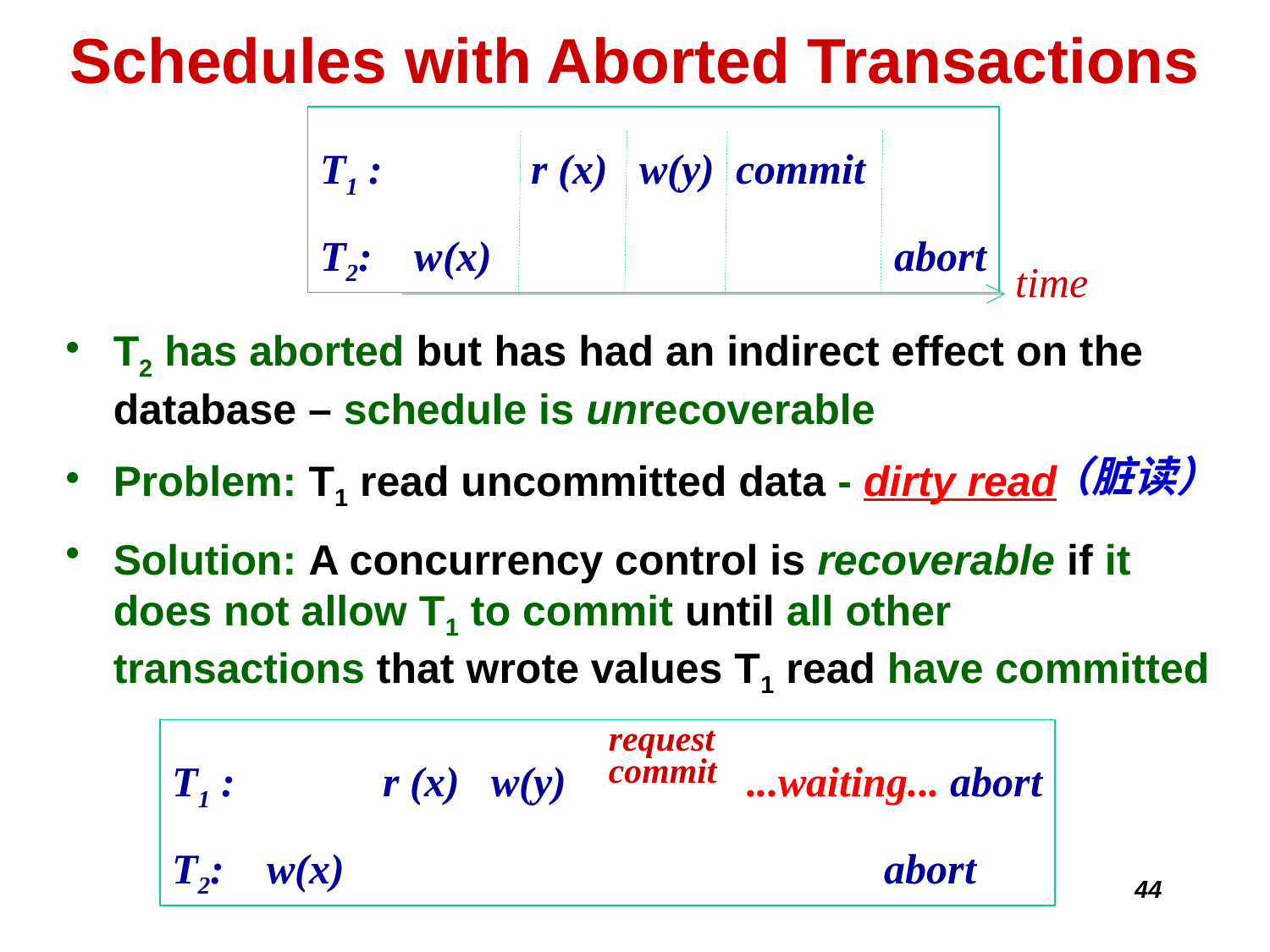

# Schedules with Aborted Transactions
T1 :              r (x)   w(y)  commit
T2:    w(x)                                      abort
time
T2 has aborted but has had an indirect effect on the database – schedule is unrecoverable
Problem: T1 read uncommitted data - dirty read
Solution: A concurrency control is recoverable if it does not allow T1 to commit until all other transactions that wrote values T1 read have committed
（脏读）
T1 :              r (x)   w(y)                 ...waiting... abort
T2:    w(x)                                                   abort
request
commit
44